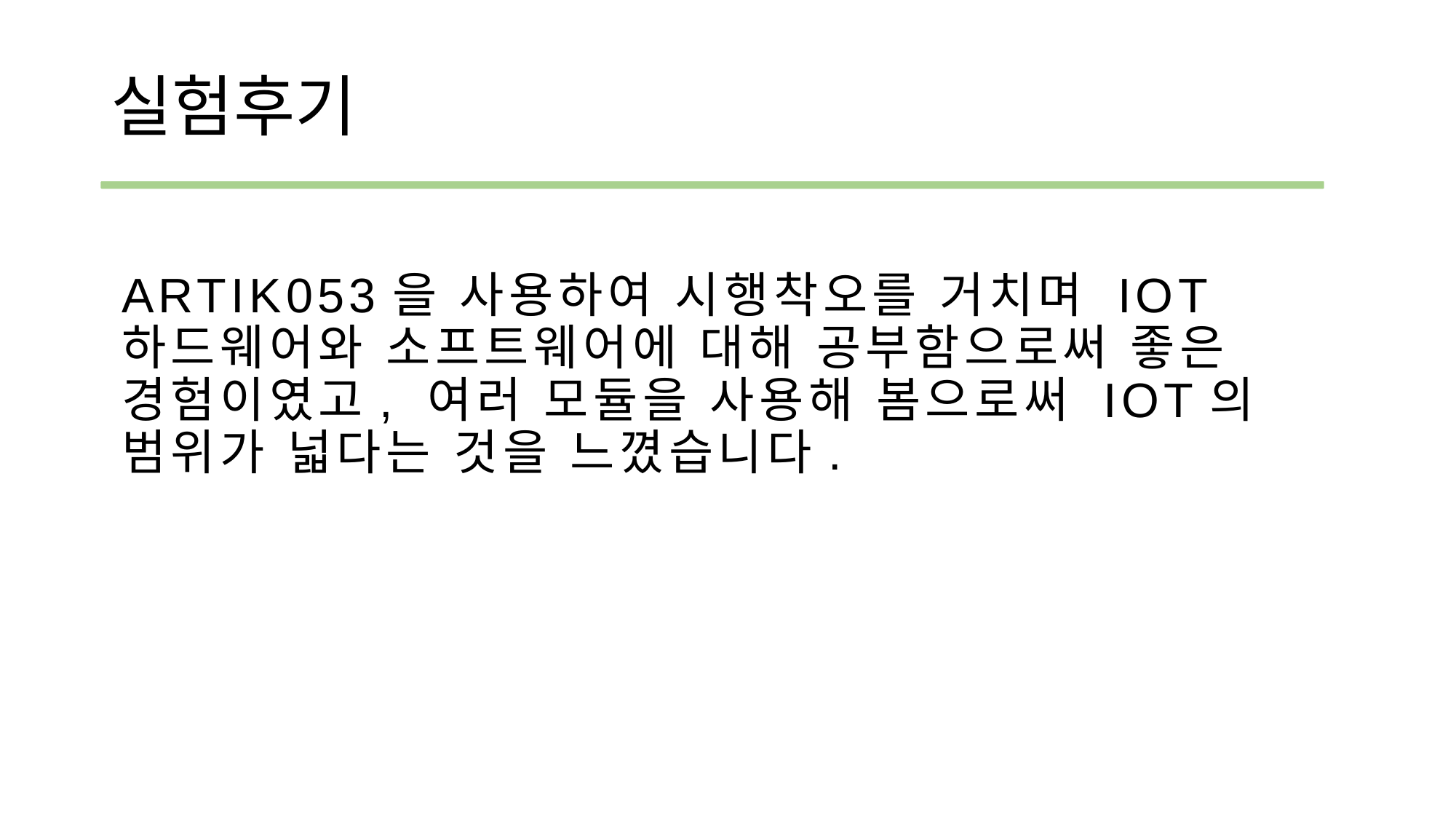

# 실험후기

ARTIK053을 사용하여 시행착오를 거치며 IOT 하드웨어와 소프트웨어에 대해 공부함으로써 좋은 경험이였고, 여러 모듈을 사용해 봄으로써 IOT의 범위가 넓다는 것을 느꼈습니다.